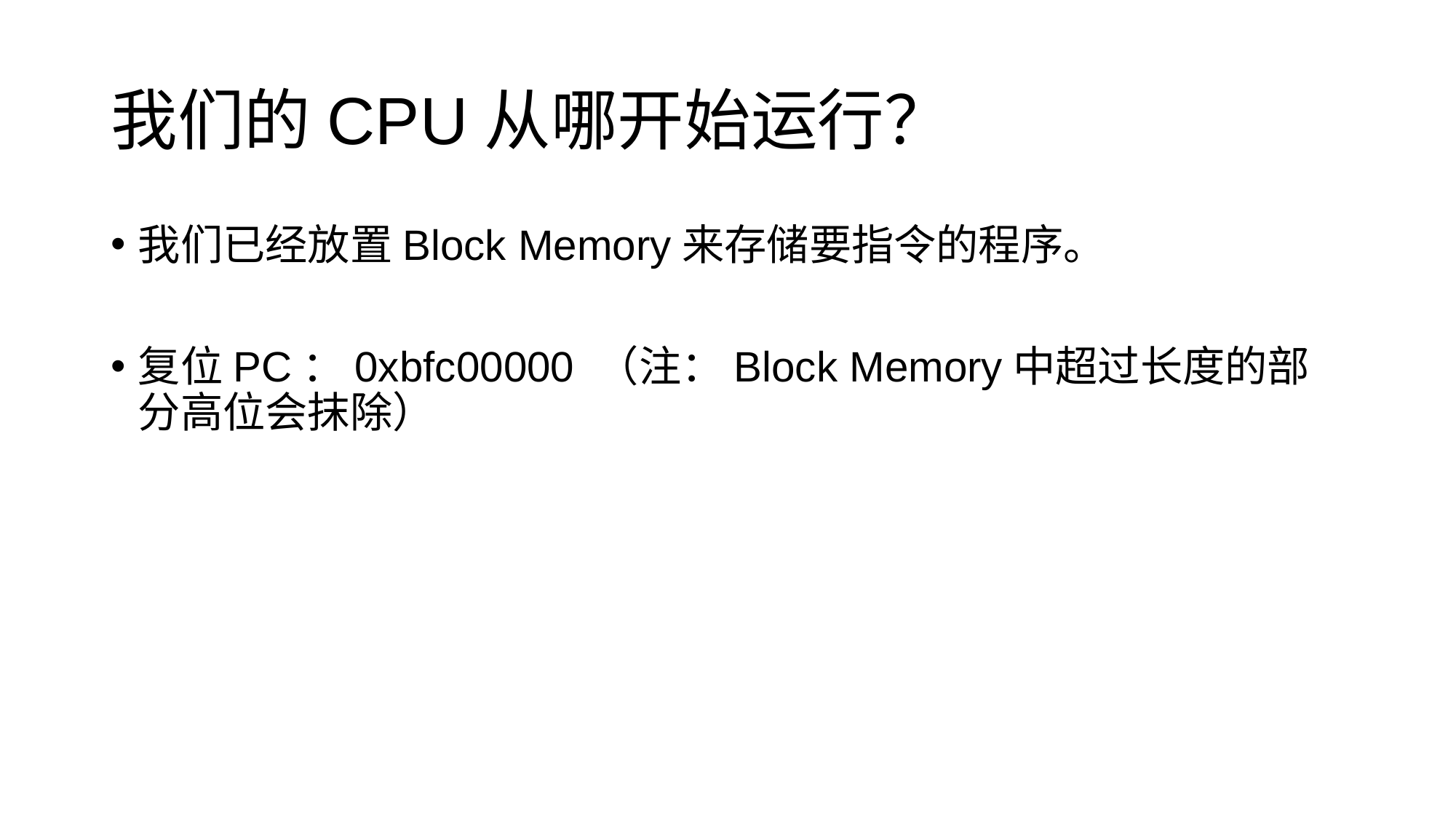

# 我们的CPU从哪开始运行？
我们已经放置Block Memory来存储要指令的程序。

复位PC：0xbfc00000 （注：Block Memory中超过长度的部分高位会抹除）